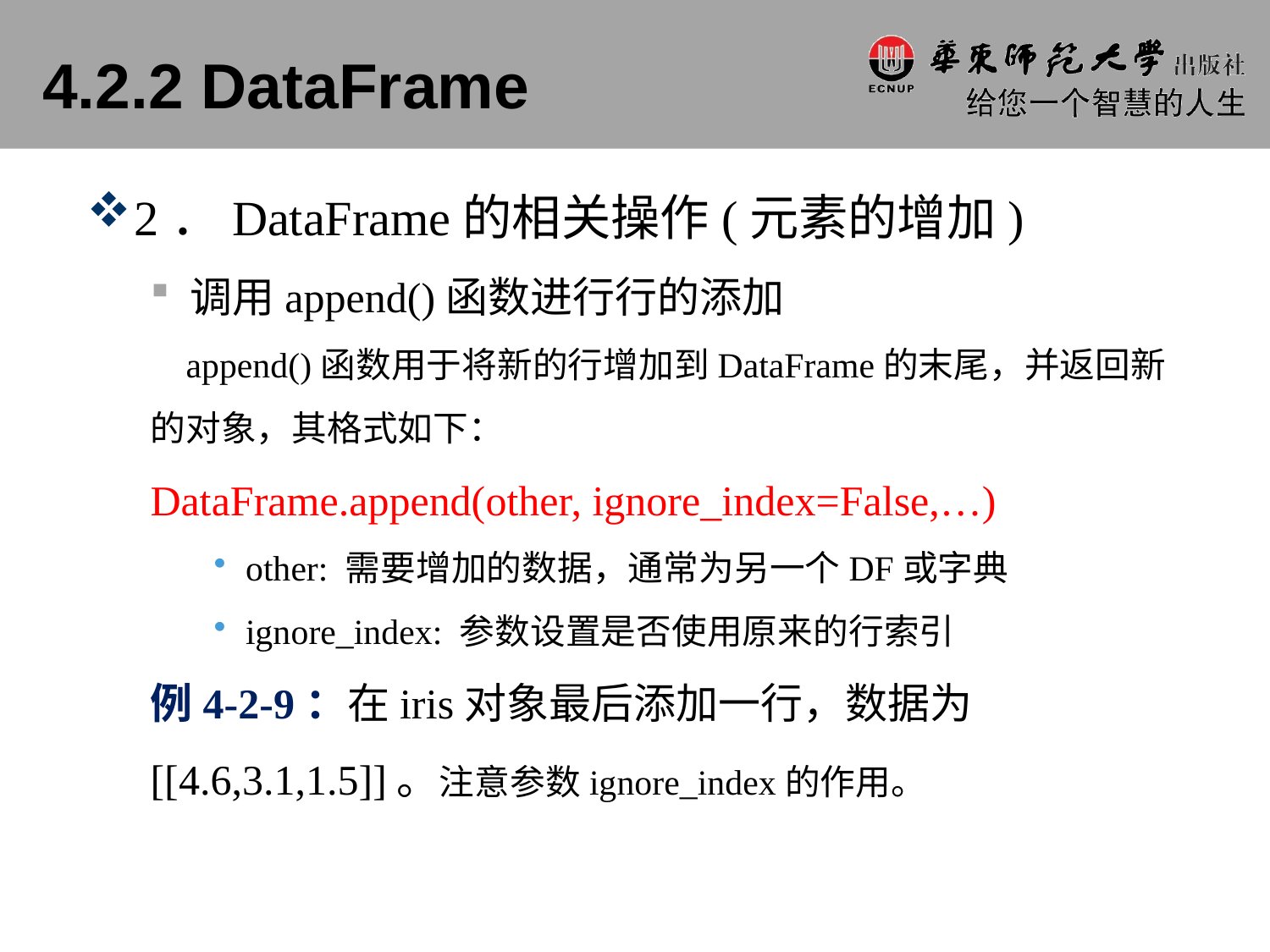

# 4.2.2 DataFrame
2．DataFrame的相关操作(元素的增加)
调用append()函数进行行的添加
    append()函数用于将新的行增加到DataFrame的末尾，并返回新的对象，其格式如下：
DataFrame.append(other, ignore_index=False,…)
other: 需要增加的数据，通常为另一个DF或字典
ignore_index: 参数设置是否使用原来的行索引
例4-2-9：在iris对象最后添加一行，数据为[[4.6,3.1,1.5]]。注意参数ignore_index的作用。